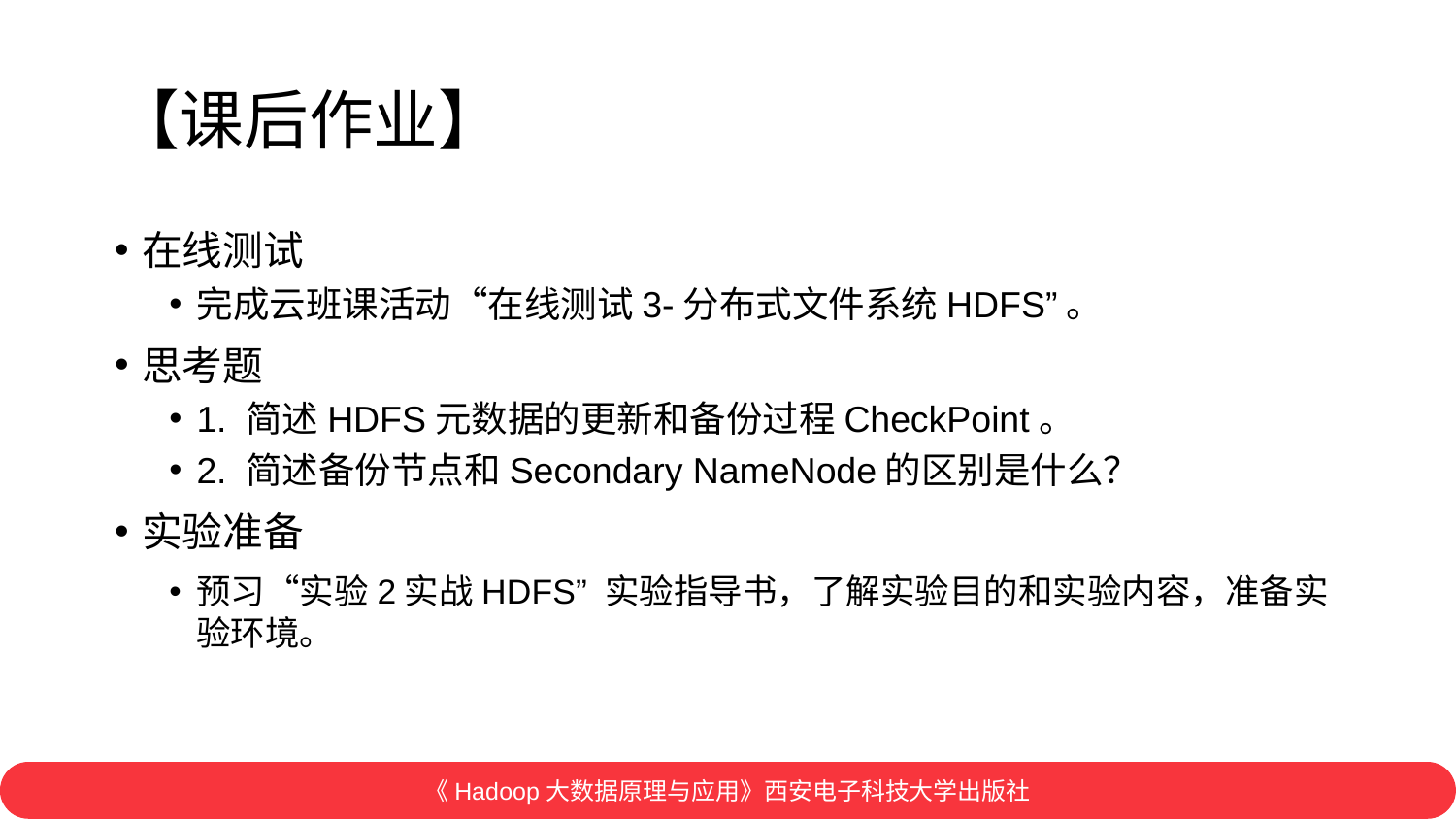

# 【课后作业】
在线测试
完成云班课活动“在线测试3-分布式文件系统HDFS”。
思考题
1. 简述HDFS元数据的更新和备份过程CheckPoint。
2. 简述备份节点和Secondary NameNode的区别是什么？
实验准备
预习“实验2实战HDFS” 实验指导书，了解实验目的和实验内容，准备实验环境。